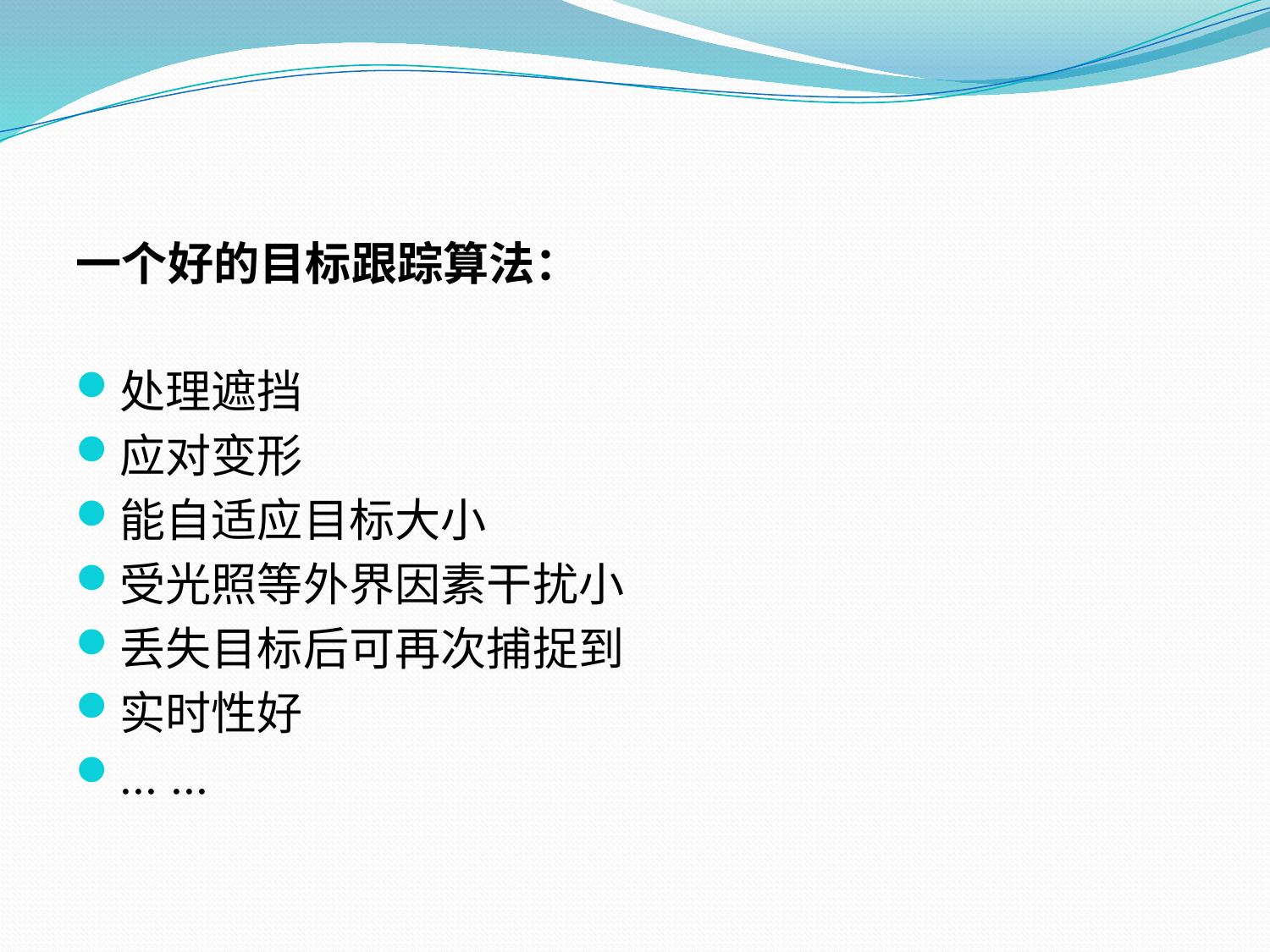

#
一个好的目标跟踪算法：

处理遮挡
应对变形
能自适应目标大小
受光照等外界因素干扰小
丢失目标后可再次捕捉到
实时性好
... ...